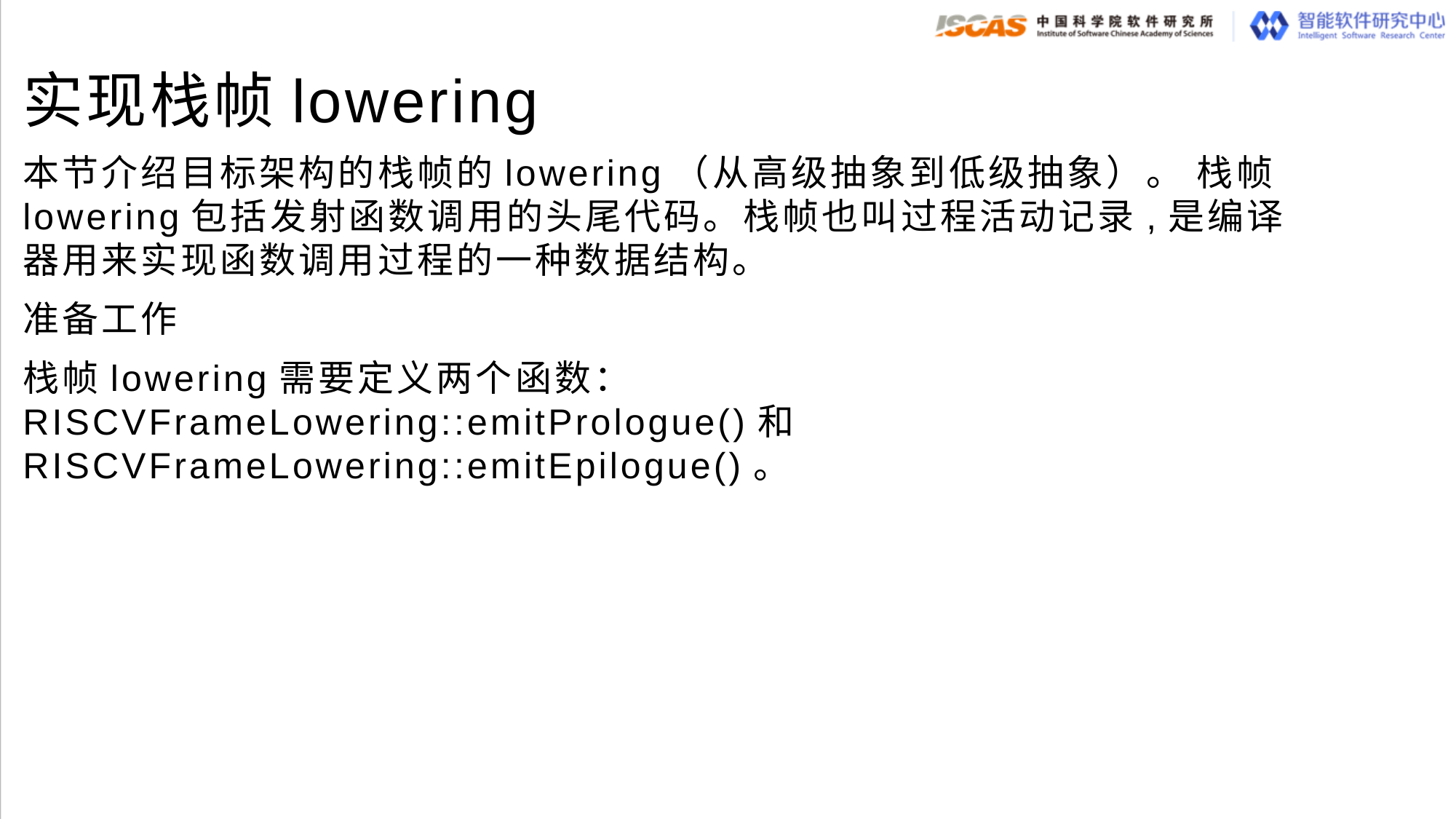

实现栈帧lowering
本节介绍目标架构的栈帧的lowering（从高级抽象到低级抽象）。 栈帧lowering包括发射函数调用的头尾代码。栈帧也叫过程活动记录,是编译器用来实现函数调用过程的一种数据结构。
准备工作
栈帧lowering需要定义两个函数：RISCVFrameLowering::emitPrologue()和 RISCVFrameLowering::emitEpilogue()。